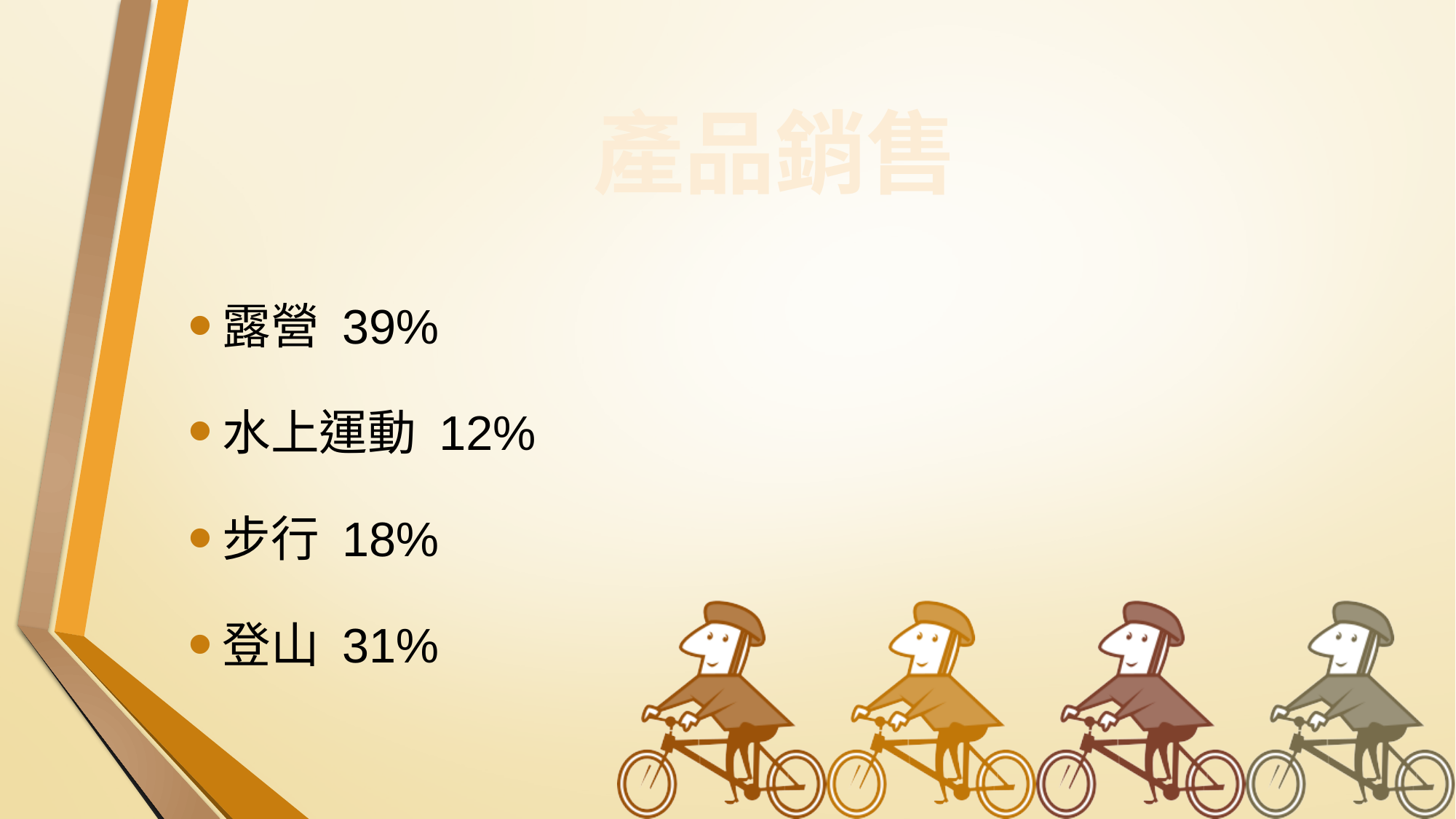

# 產品銷售
露營 39%
水上運動 12%
步行 18%
登山 31%